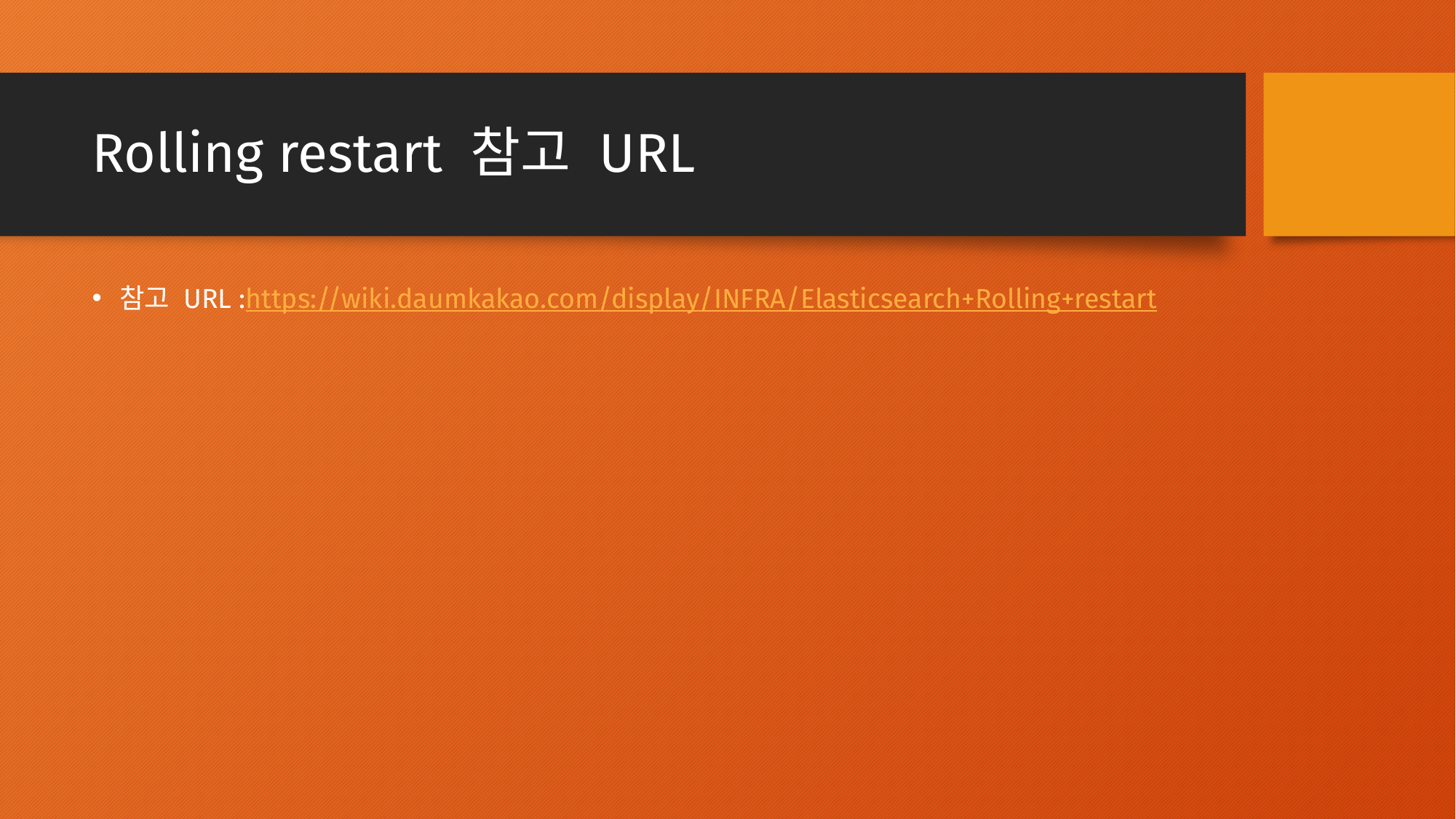

# Rolling restart 참고 URL
참고 URL :https://wiki.daumkakao.com/display/INFRA/Elasticsearch+Rolling+restart